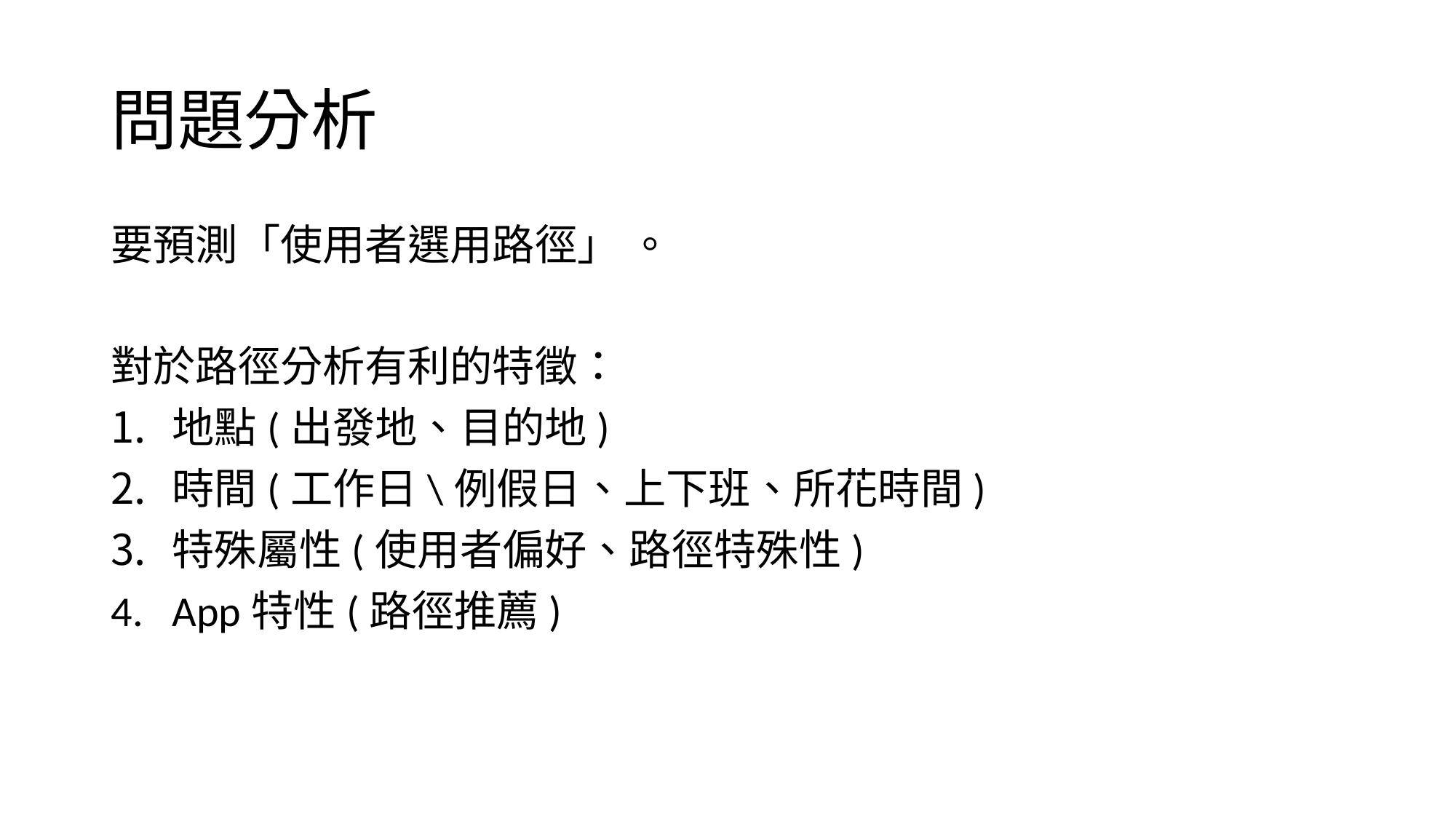

# 問題分析
要預測「使用者選用路徑」 。

對於路徑分析有利的特徵：
地點(出發地、目的地)
時間(工作日\例假日、上下班、所花時間)
特殊屬性(使用者偏好、路徑特殊性)
App特性(路徑推薦)